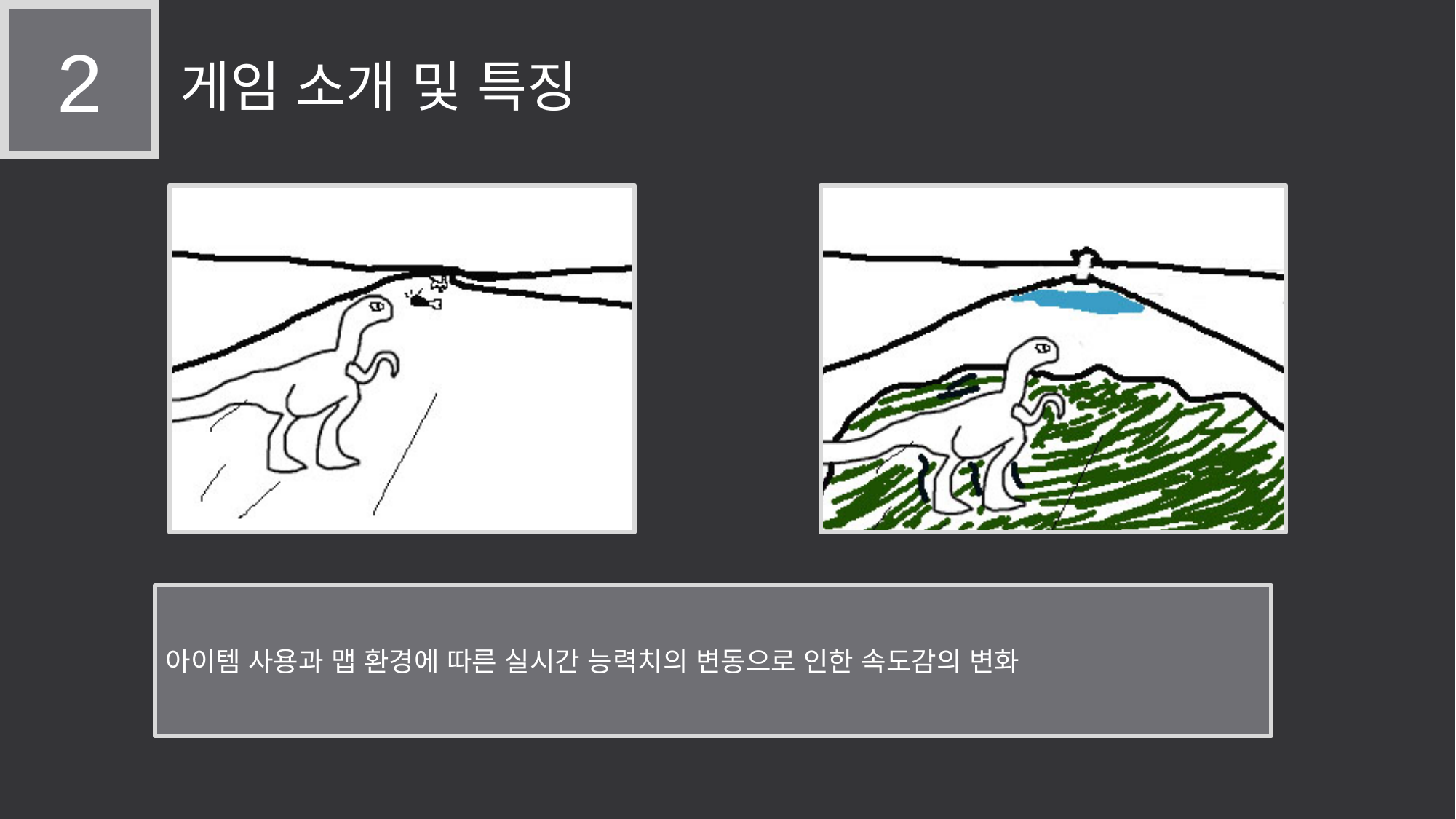

2
게임 소개 및 특징

아이템 사용과 맵 환경에 따른 실시간 능력치의 변동으로 인한 속도감의 변화